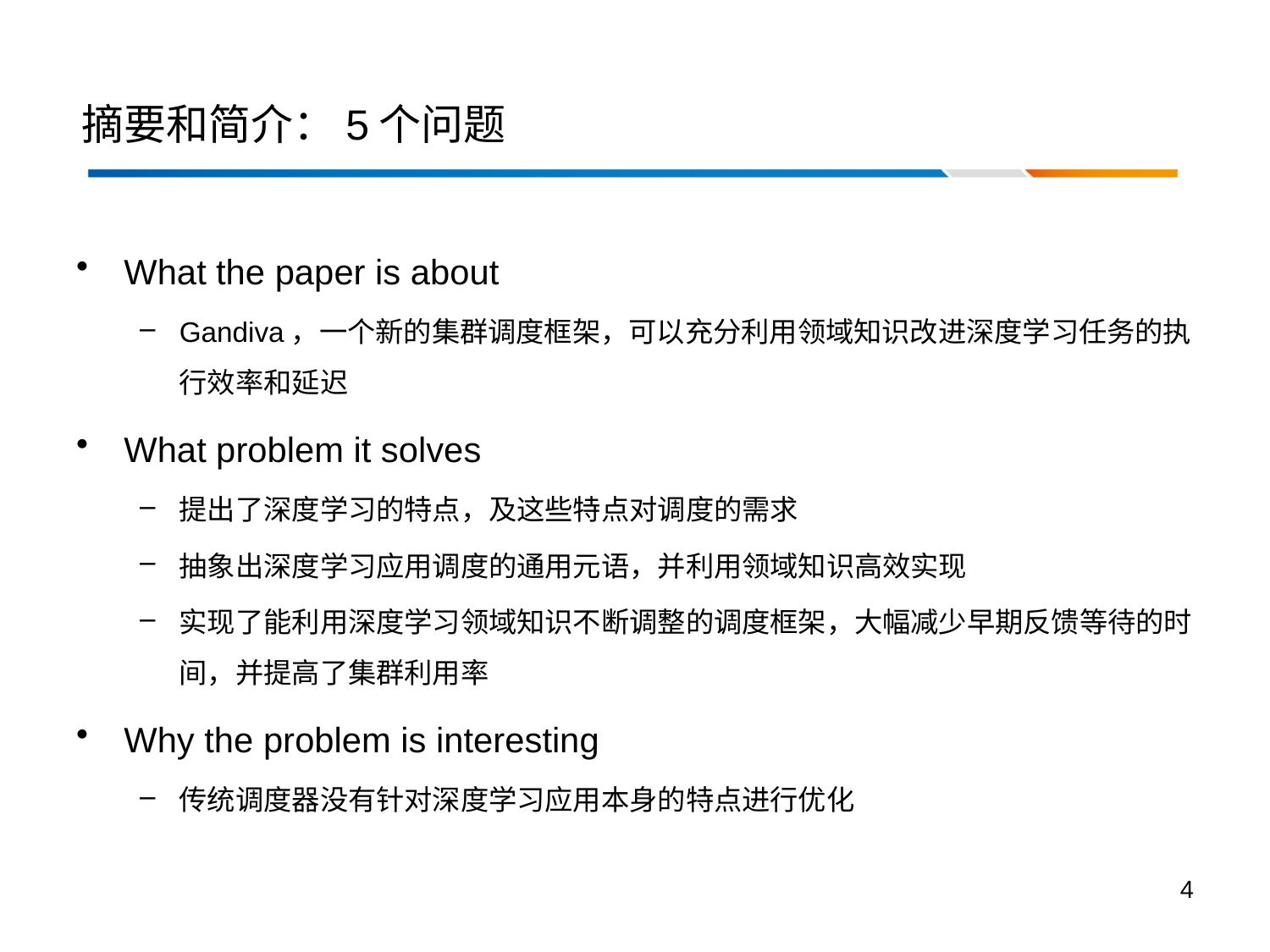

# 摘要和简介：5个问题
What the paper is about
Gandiva，一个新的集群调度框架，可以充分利用领域知识改进深度学习任务的执行效率和延迟
What problem it solves
提出了深度学习的特点，及这些特点对调度的需求
抽象出深度学习应用调度的通用元语，并利用领域知识高效实现
实现了能利用深度学习领域知识不断调整的调度框架，大幅减少早期反馈等待的时间，并提高了集群利用率
Why the problem is interesting
传统调度器没有针对深度学习应用本身的特点进行优化
4